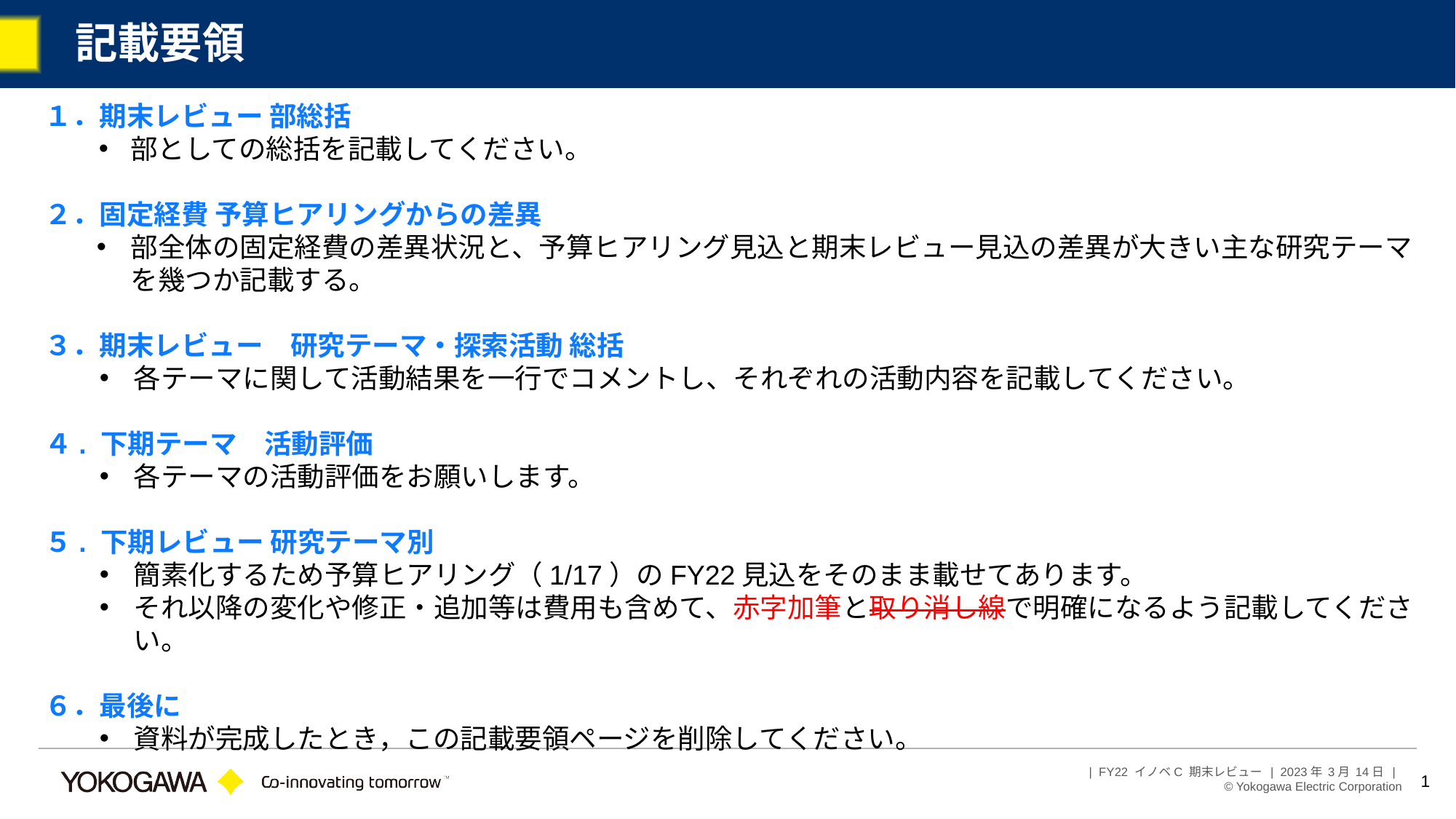

# 記載要領
１．期末レビュー 部総括
部としての総括を記載してください。

２．固定経費 予算ヒアリングからの差異
部全体の固定経費の差異状況と、予算ヒアリング見込と期末レビュー見込の差異が大きい主な研究テーマを幾つか記載する。

３．期末レビュー　研究テーマ・探索活動 総括
各テーマに関して活動結果を一行でコメントし、それぞれの活動内容を記載してください。

４. 下期テーマ　活動評価
各テーマの活動評価をお願いします。

５. 下期レビュー 研究テーマ別
簡素化するため予算ヒアリング（1/17）のFY22見込をそのまま載せてあります。
それ以降の変化や修正・追加等は費用も含めて、赤字加筆と取り消し線で明確になるよう記載してください。

６．最後に
資料が完成したとき，この記載要領ページを削除してください。

1